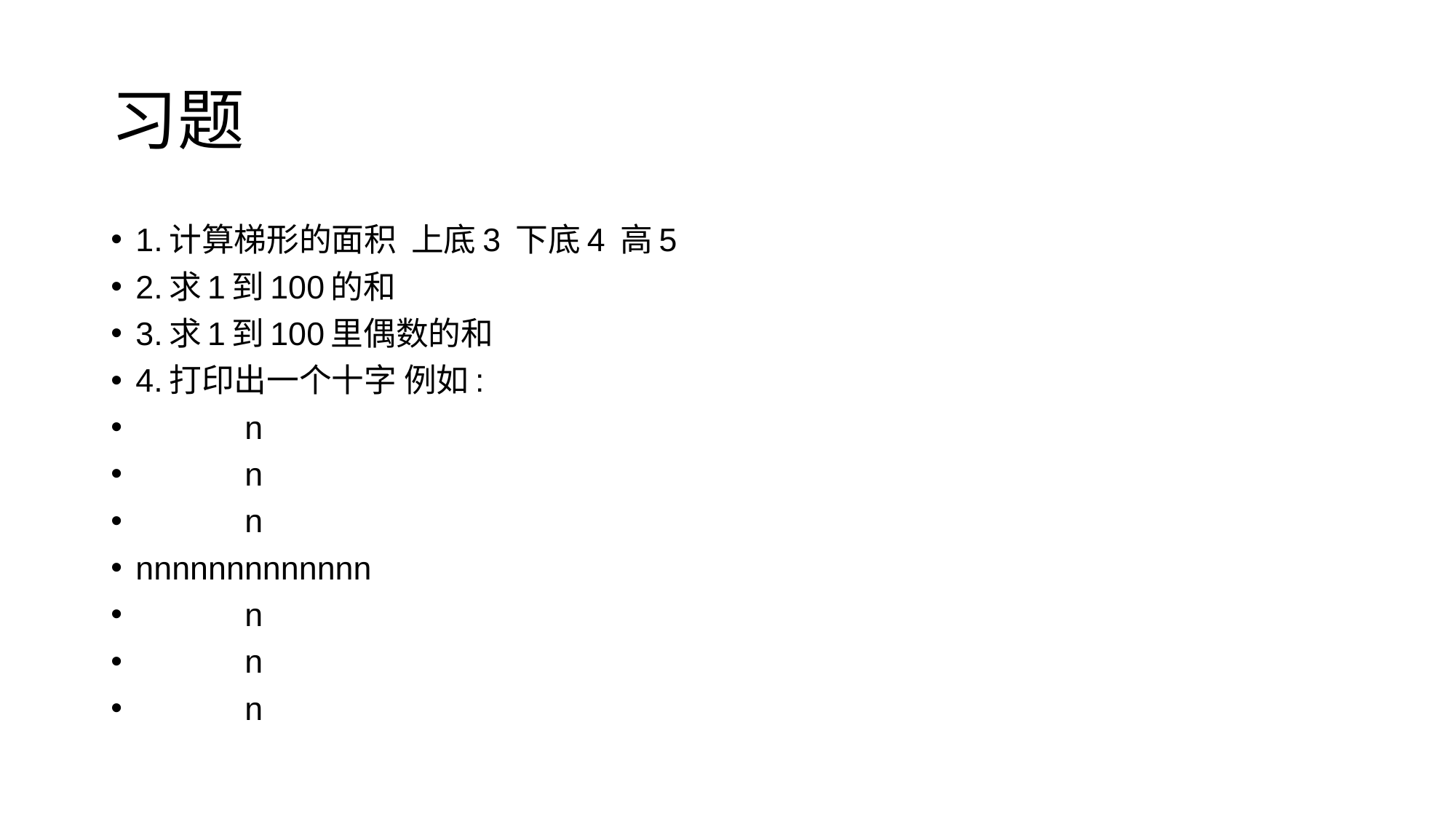

# 习题
1.计算梯形的面积  上底3 下底4 高5
2.求1到100的和
3.求1到100里偶数的和
4.打印出一个十字 例如:
            n
            n
            n
nnnnnnnnnnnnn
            n
            n
            n